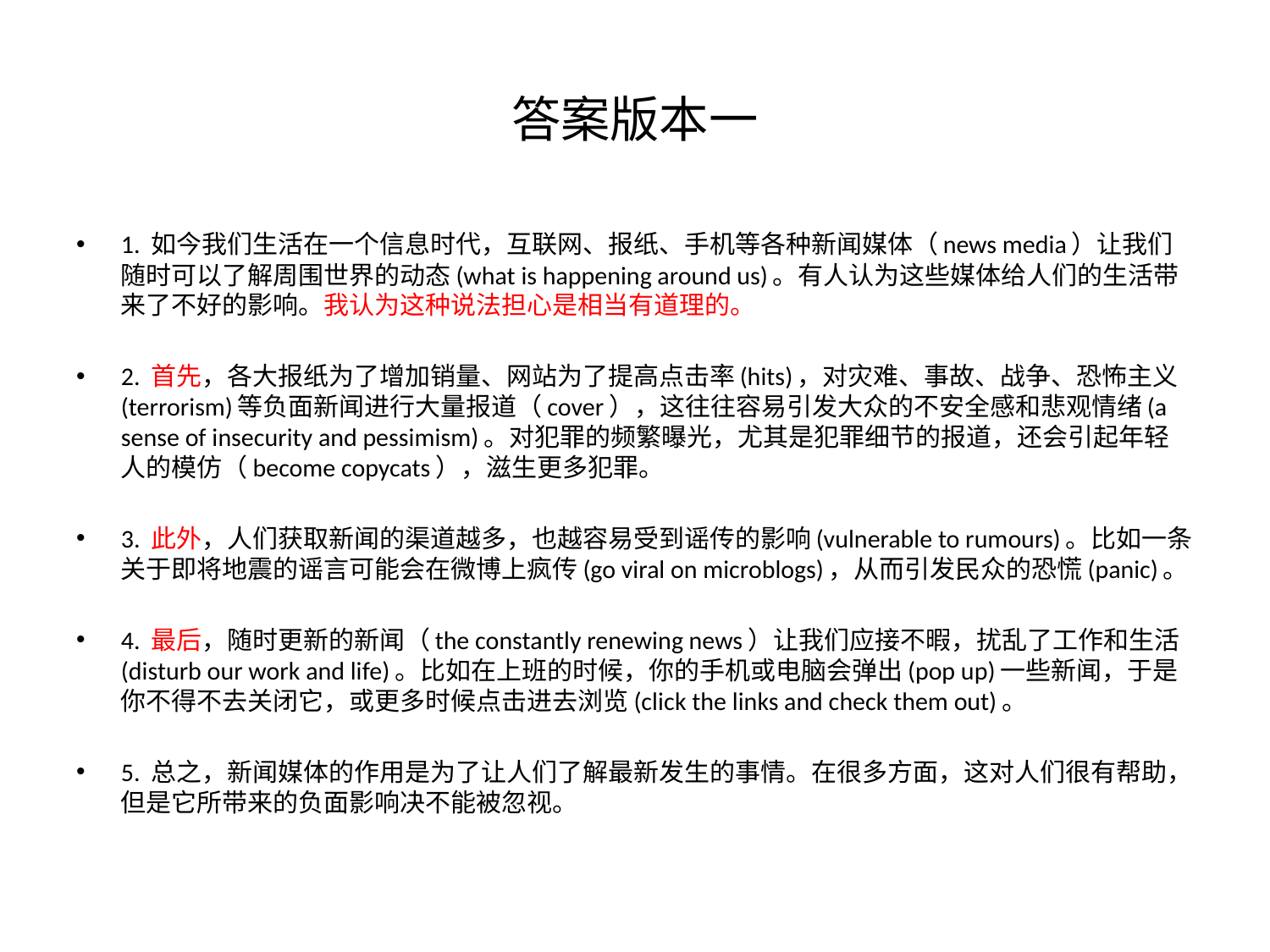

# 答案版本一
1. 如今我们生活在一个信息时代，互联网、报纸、手机等各种新闻媒体（news media）让我们随时可以了解周围世界的动态(what is happening around us)。有人认为这些媒体给人们的生活带来了不好的影响。我认为这种说法担心是相当有道理的。

2. 首先，各大报纸为了增加销量、网站为了提高点击率(hits)，对灾难、事故、战争、恐怖主义(terrorism)等负面新闻进行大量报道（cover），这往往容易引发大众的不安全感和悲观情绪(a sense of insecurity and pessimism)。对犯罪的频繁曝光，尤其是犯罪细节的报道，还会引起年轻人的模仿（become copycats），滋生更多犯罪。

3. 此外，人们获取新闻的渠道越多，也越容易受到谣传的影响(vulnerable to rumours)。比如一条关于即将地震的谣言可能会在微博上疯传(go viral on microblogs)，从而引发民众的恐慌(panic)。

4. 最后，随时更新的新闻（the constantly renewing news）让我们应接不暇，扰乱了工作和生活(disturb our work and life)。比如在上班的时候，你的手机或电脑会弹出(pop up)一些新闻，于是你不得不去关闭它，或更多时候点击进去浏览(click the links and check them out)。

5. 总之，新闻媒体的作用是为了让人们了解最新发生的事情。在很多方面，这对人们很有帮助，但是它所带来的负面影响决不能被忽视。